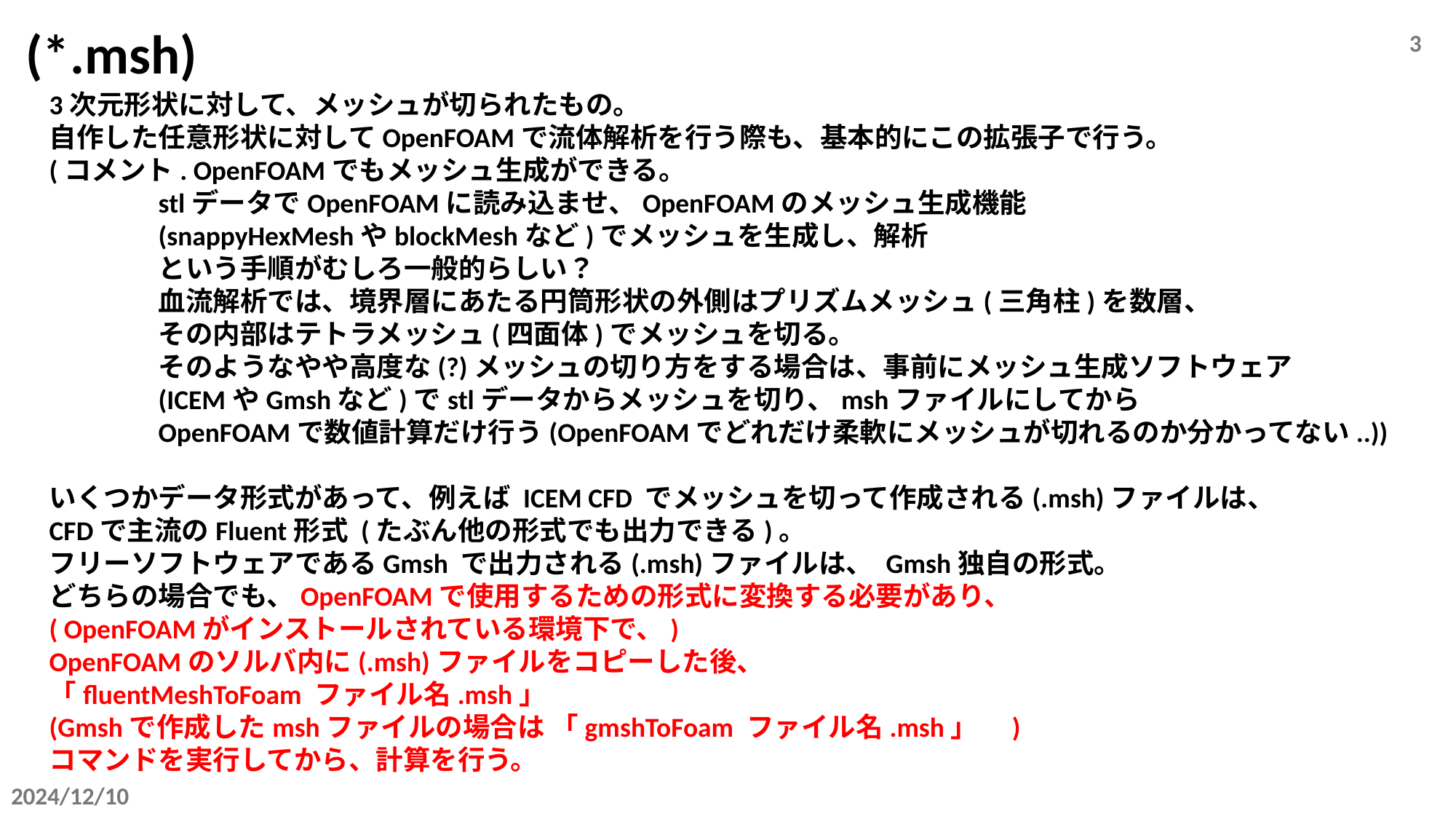

(*.msh)
3
3次元形状に対して、メッシュが切られたもの。
自作した任意形状に対してOpenFOAMで流体解析を行う際も、基本的にこの拡張子で行う。
(コメント. OpenFOAMでもメッシュ生成ができる。
	stlデータでOpenFOAMに読み込ませ、OpenFOAMのメッシュ生成機能
	(snappyHexMeshやblockMeshなど)でメッシュを生成し、解析
	という手順がむしろ一般的らしい？
	血流解析では、境界層にあたる円筒形状の外側はプリズムメッシュ(三角柱)を数層、
	その内部はテトラメッシュ(四面体)でメッシュを切る。
	そのようなやや高度な(?)メッシュの切り方をする場合は、事前にメッシュ生成ソフトウェア
	(ICEMやGmshなど)でstlデータからメッシュを切り、mshファイルにしてから
	OpenFOAMで数値計算だけ行う(OpenFOAMでどれだけ柔軟にメッシュが切れるのか分かってない..))

いくつかデータ形式があって、例えば ICEM CFD でメッシュを切って作成される(.msh)ファイルは、
CFDで主流のFluent形式 (たぶん他の形式でも出力できる)。
フリーソフトウェアであるGmsh で出力される(.msh)ファイルは、 Gmsh独自の形式。
どちらの場合でも、OpenFOAMで使用するための形式に変換する必要があり、
( OpenFOAMがインストールされている環境下で、)
OpenFOAMのソルバ内に(.msh)ファイルをコピーした後、
「fluentMeshToFoam ファイル名.msh」
(Gmshで作成したmshファイルの場合は 「gmshToFoam ファイル名.msh」　)
コマンドを実行してから、計算を行う。
2024/12/10